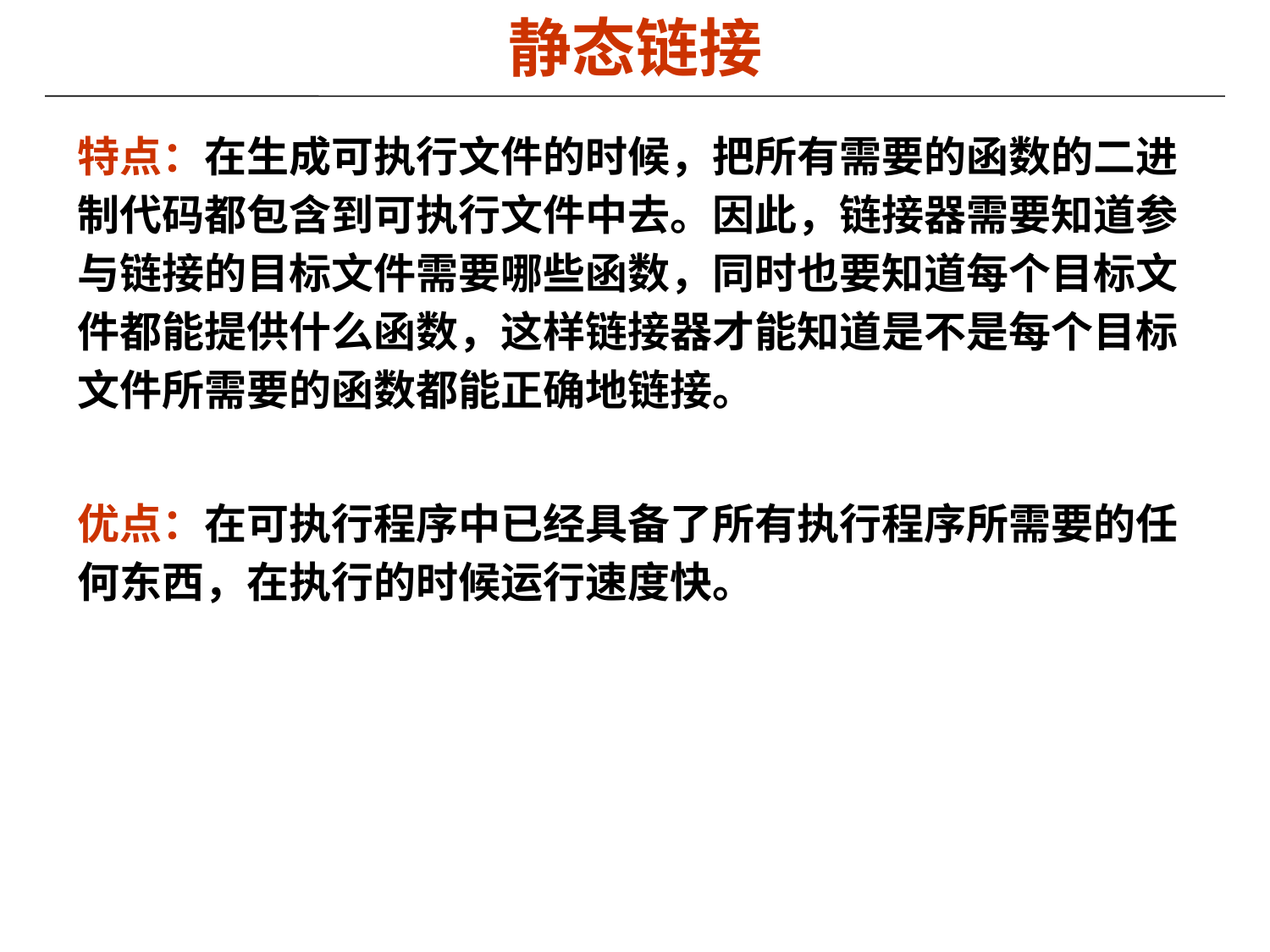

# 静态链接
特点：在生成可执行文件的时候，把所有需要的函数的二进制代码都包含到可执行文件中去。因此，链接器需要知道参与链接的目标文件需要哪些函数，同时也要知道每个目标文件都能提供什么函数，这样链接器才能知道是不是每个目标文件所需要的函数都能正确地链接。

优点：在可执行程序中已经具备了所有执行程序所需要的任何东西，在执行的时候运行速度快。